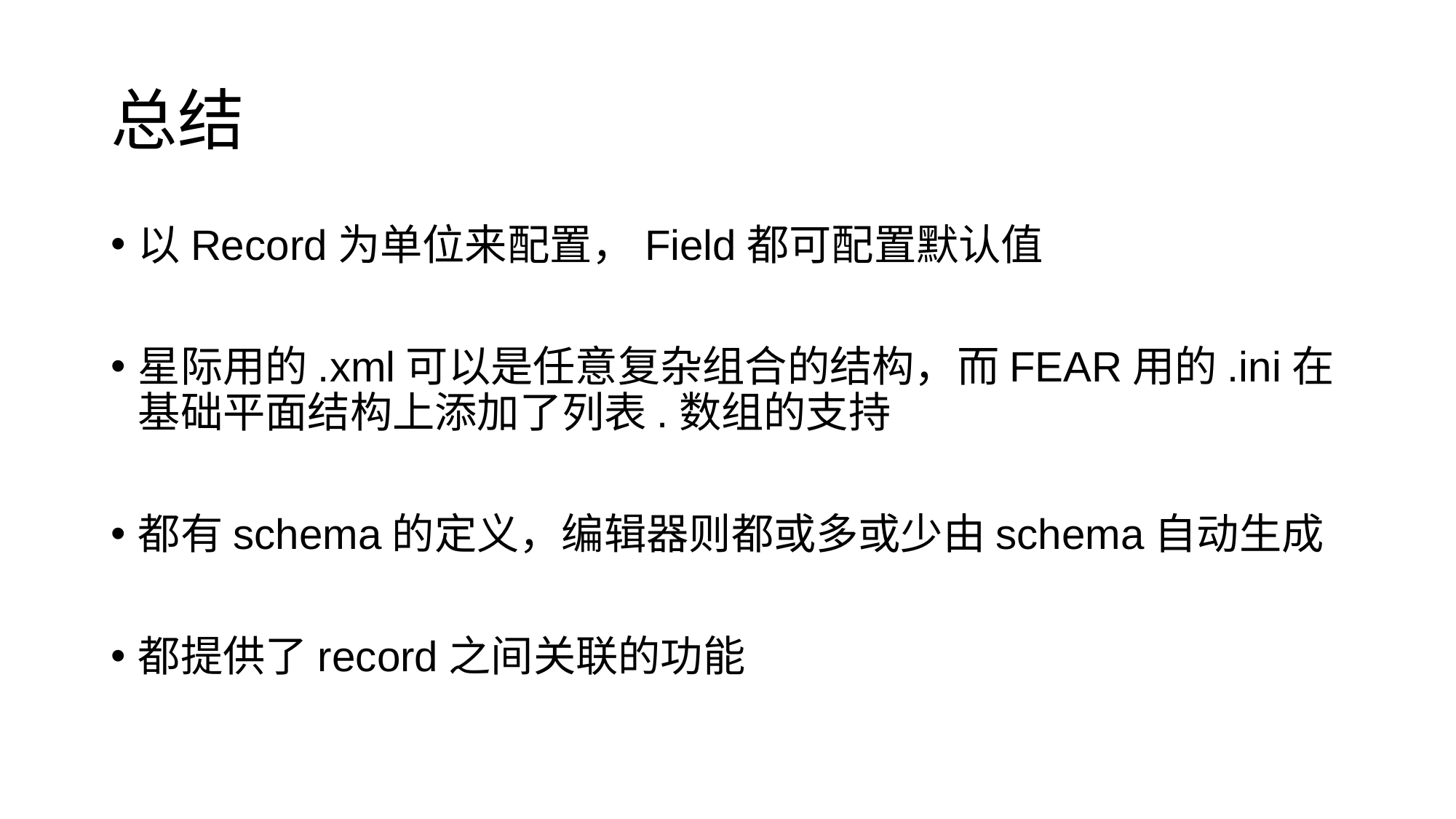

# 总结
以Record为单位来配置，Field都可配置默认值

星际用的.xml可以是任意复杂组合的结构，而FEAR用的.ini在基础平面结构上添加了列表.数组的支持

都有schema的定义，编辑器则都或多或少由schema自动生成

都提供了record之间关联的功能